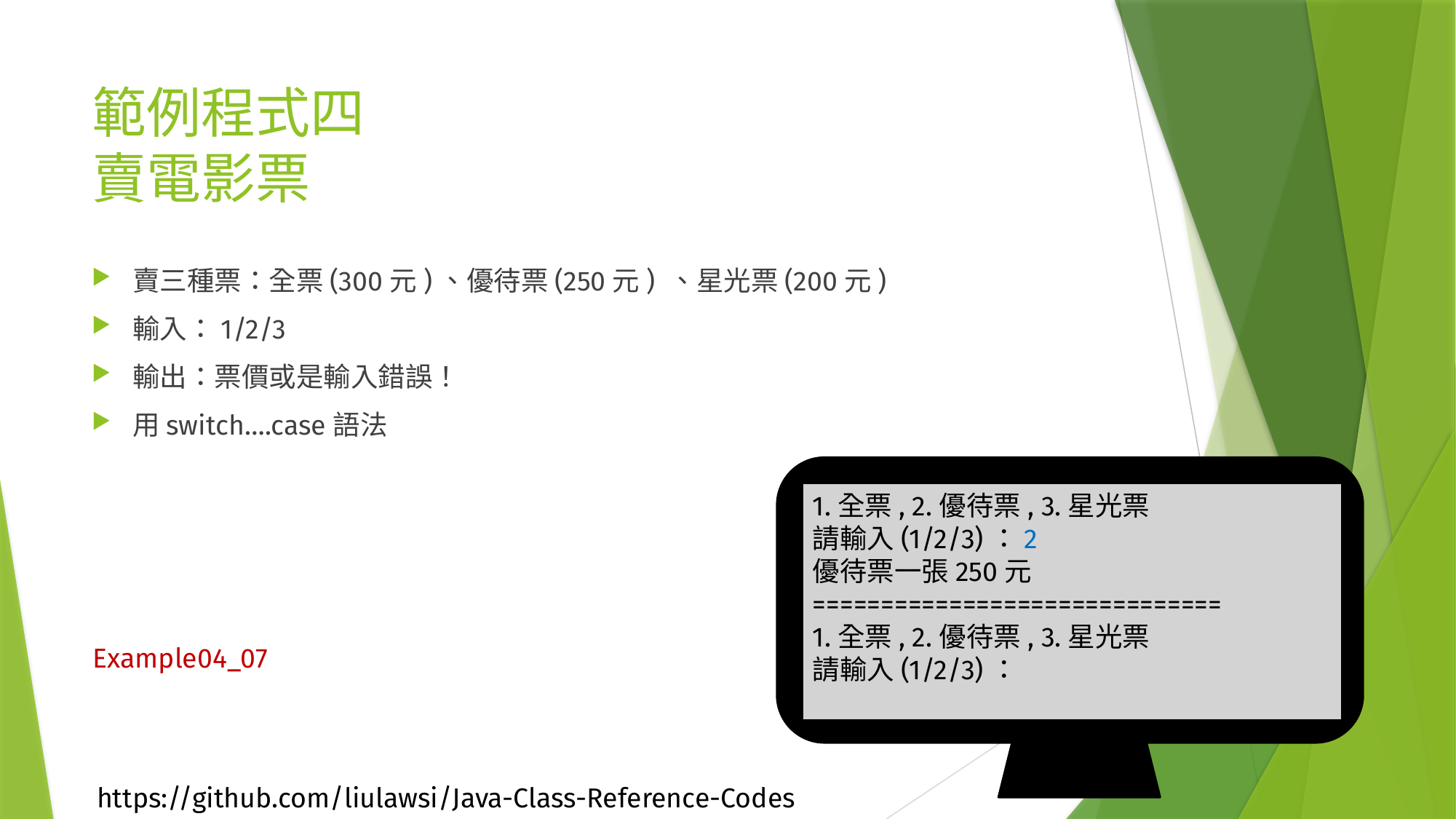

# 範例程式四 賣電影票
賣三種票：全票(300元)、優待票(250元) 、星光票(200元)
輸入：1/2/3
輸出：票價或是輸入錯誤！
用switch….case語法

1.全票, 2.優待票, 3.星光票
請輸入(1/2/3)：2
優待票一張250元
==============================
1.全票, 2.優待票, 3.星光票
請輸入(1/2/3)：

Example04_07